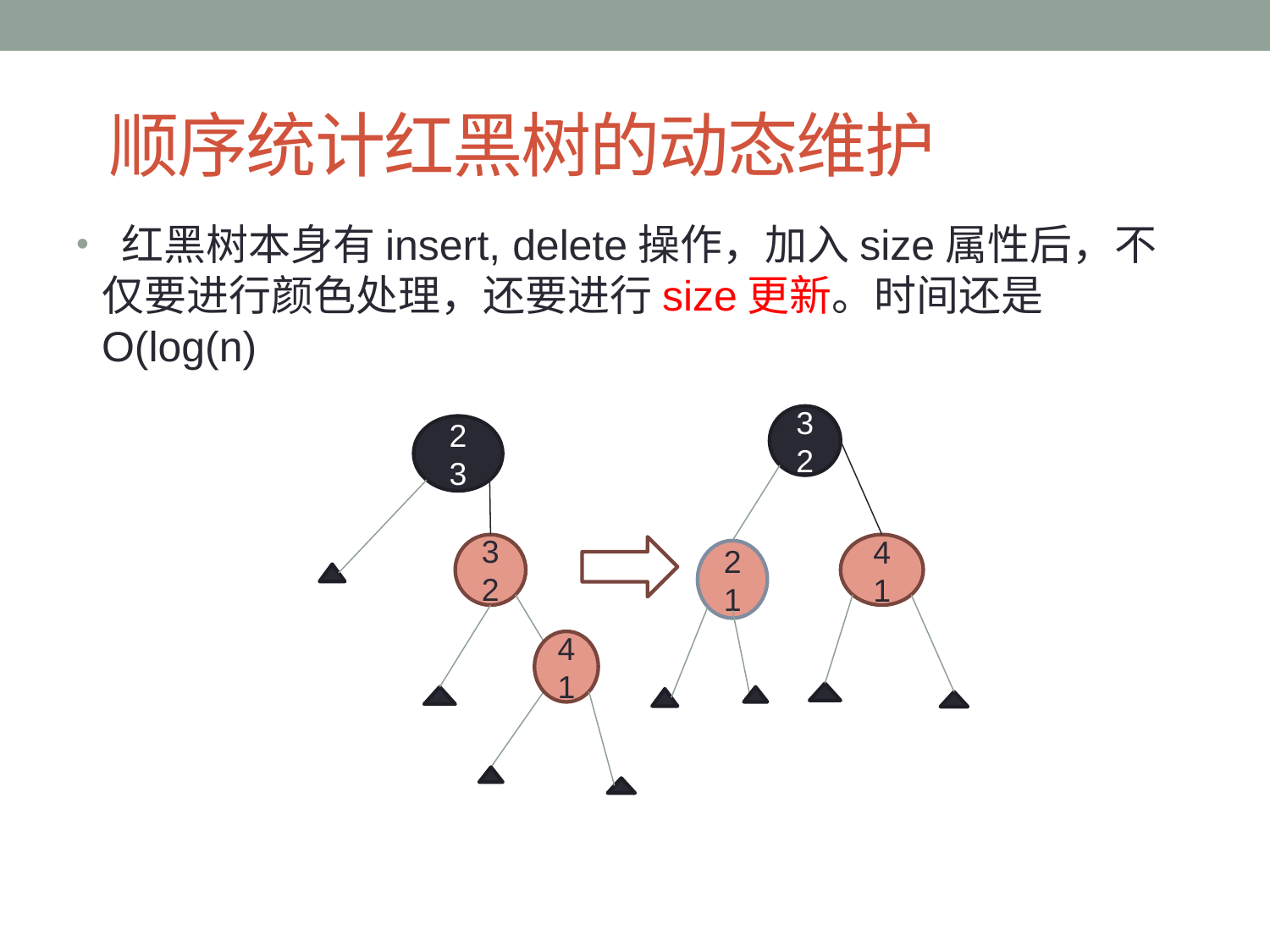

# 顺序统计红黑树的动态维护
 红黑树本身有insert, delete操作，加入size属性后，不仅要进行颜色处理，还要进行size更新。时间还是O(log(n)
3
2
2
3
3
2
4
1

2
1

4
1